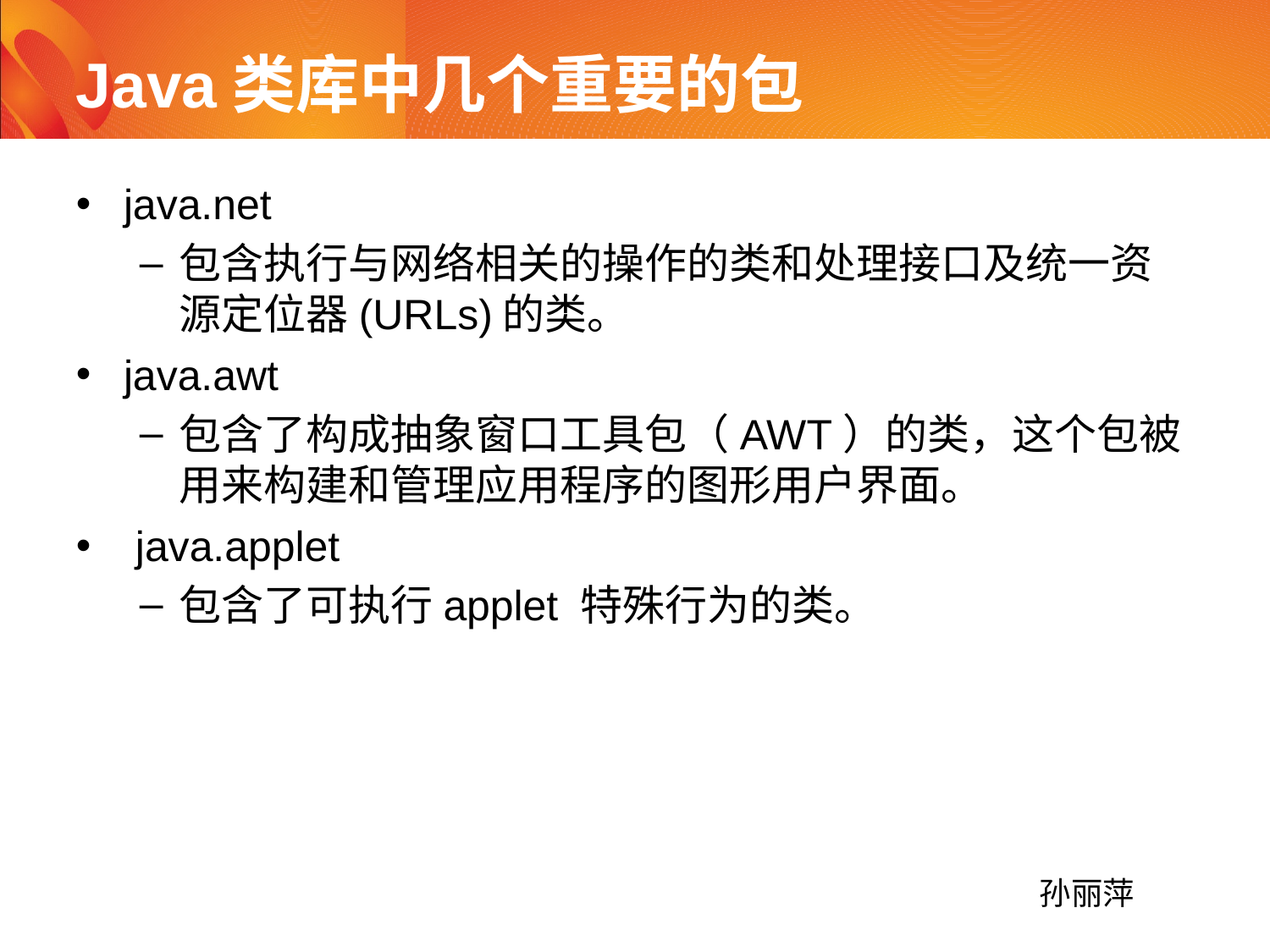

# Java类库中几个重要的包
java.net
包含执行与网络相关的操作的类和处理接口及统一资源定位器(URLs)的类。
java.awt
包含了构成抽象窗口工具包（AWT）的类，这个包被用来构建和管理应用程序的图形用户界面。
 java.applet
包含了可执行applet 特殊行为的类。